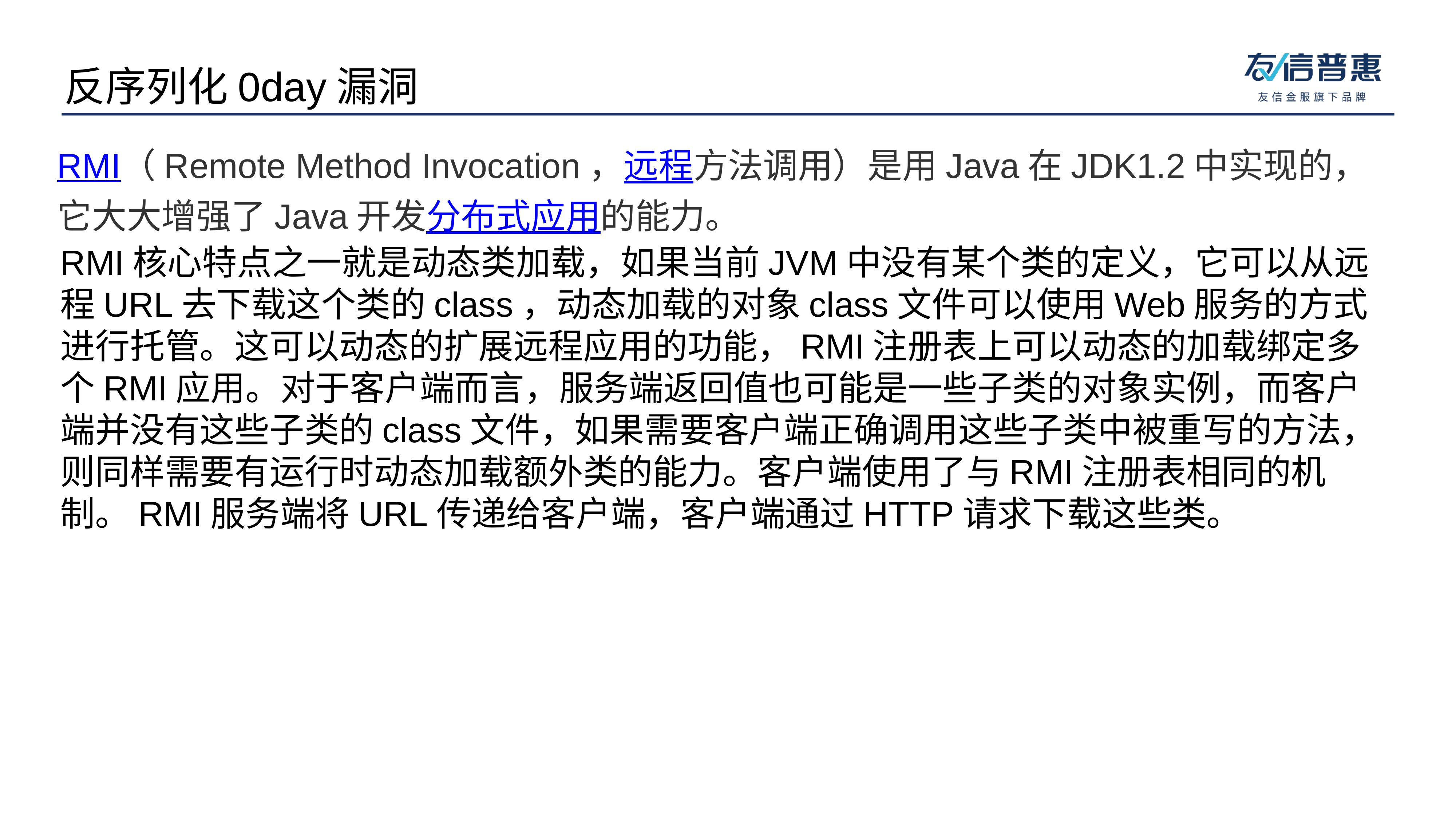

反序列化0day漏洞
RMI（Remote Method Invocation，远程方法调用）是用Java在JDK1.2中实现的，它大大增强了Java开发分布式应用的能力。
RMI核心特点之一就是动态类加载，如果当前JVM中没有某个类的定义，它可以从远程URL去下载这个类的class，动态加载的对象class文件可以使用Web服务的方式进行托管。这可以动态的扩展远程应用的功能，RMI注册表上可以动态的加载绑定多个RMI应用。对于客户端而言，服务端返回值也可能是一些子类的对象实例，而客户端并没有这些子类的class文件，如果需要客户端正确调用这些子类中被重写的方法，则同样需要有运行时动态加载额外类的能力。客户端使用了与RMI注册表相同的机制。RMI服务端将URL传递给客户端，客户端通过HTTP请求下载这些类。